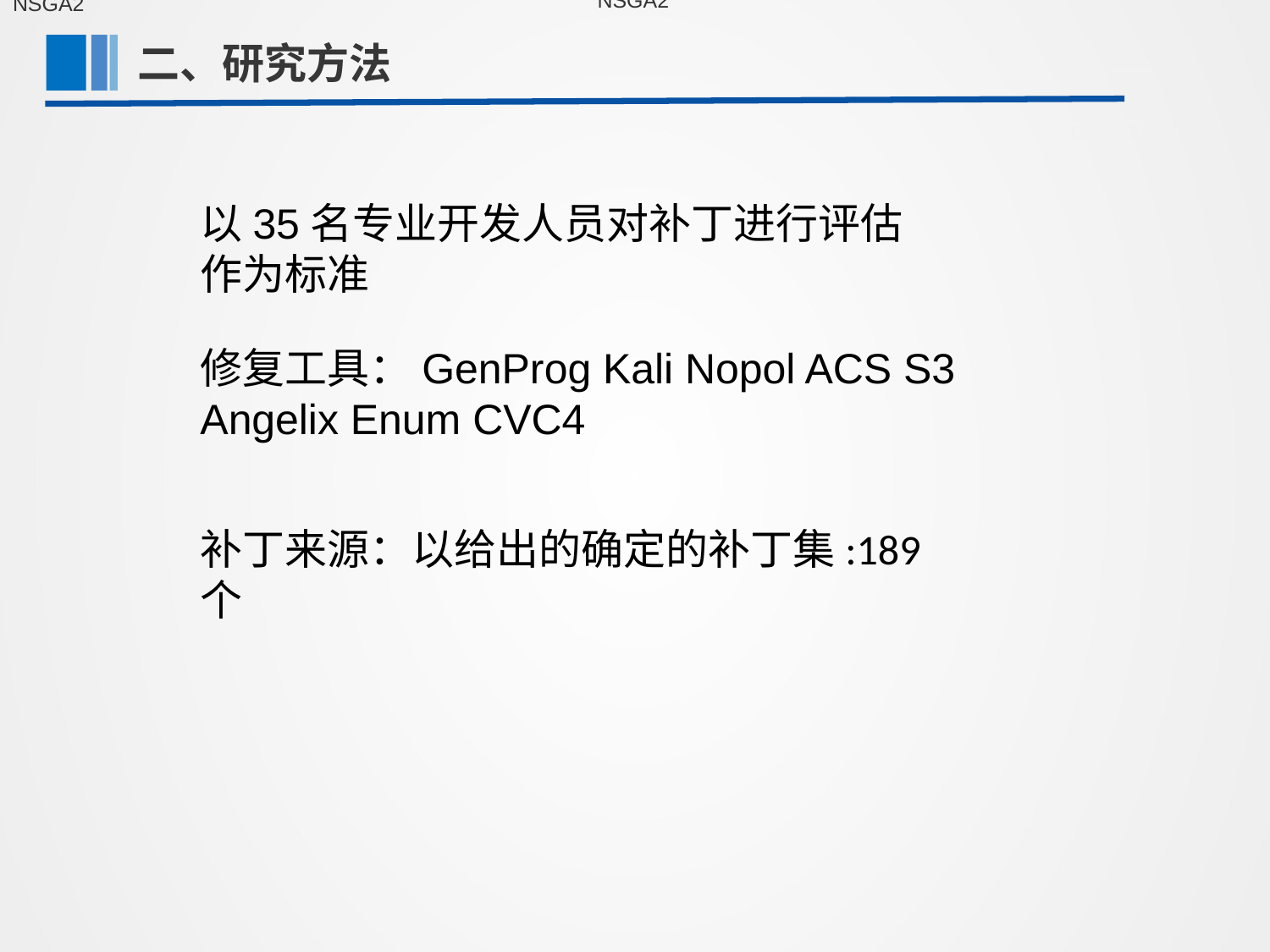

NSGA2
NSGA2
二、研究方法

第一部分
以35名专业开发人员对补丁进行评估作为标准
修复工具：GenProg Kali Nopol ACS S3 Angelix Enum CVC4
补丁来源：以给出的确定的补丁集:189个